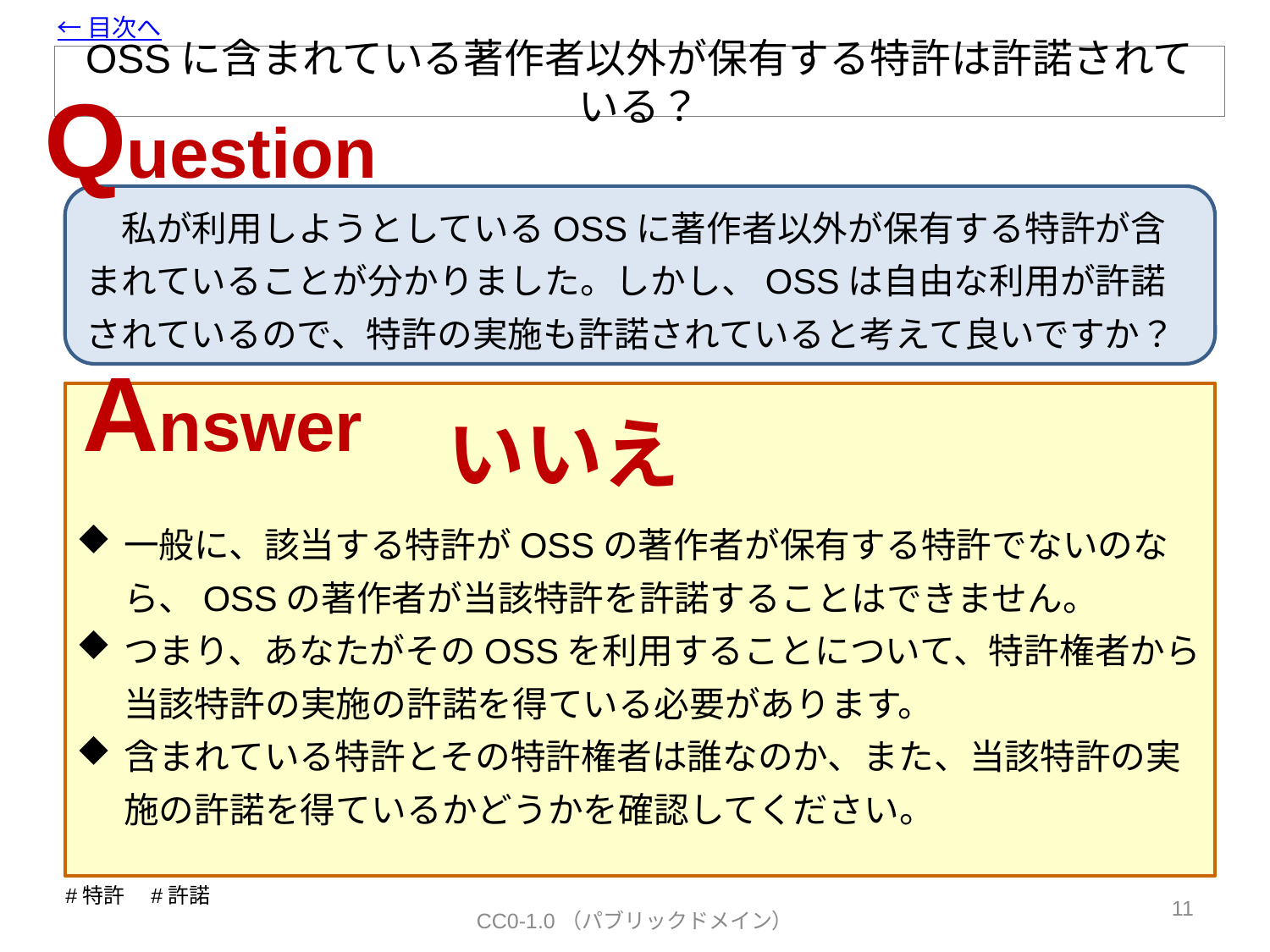

← 目次へ
# OSSに含まれている著作者以外が保有する特許は許諾されている？
Question
　私が利用しようとしているOSSに著作者以外が保有する特許が含まれていることが分かりました。しかし、OSSは自由な利用が許諾されているので、特許の実施も許諾されていると考えて良いですか？
Answer

いいえ
一般に、該当する特許がOSSの著作者が保有する特許でないのなら、OSSの著作者が当該特許を許諾することはできません。
つまり、あなたがそのOSSを利用することについて、特許権者から当該特許の実施の許諾を得ている必要があります。
含まれている特許とその特許権者は誰なのか、また、当該特許の実施の許諾を得ているかどうかを確認してください。
#特許　#許諾
11
CC0-1.0（パブリックドメイン）